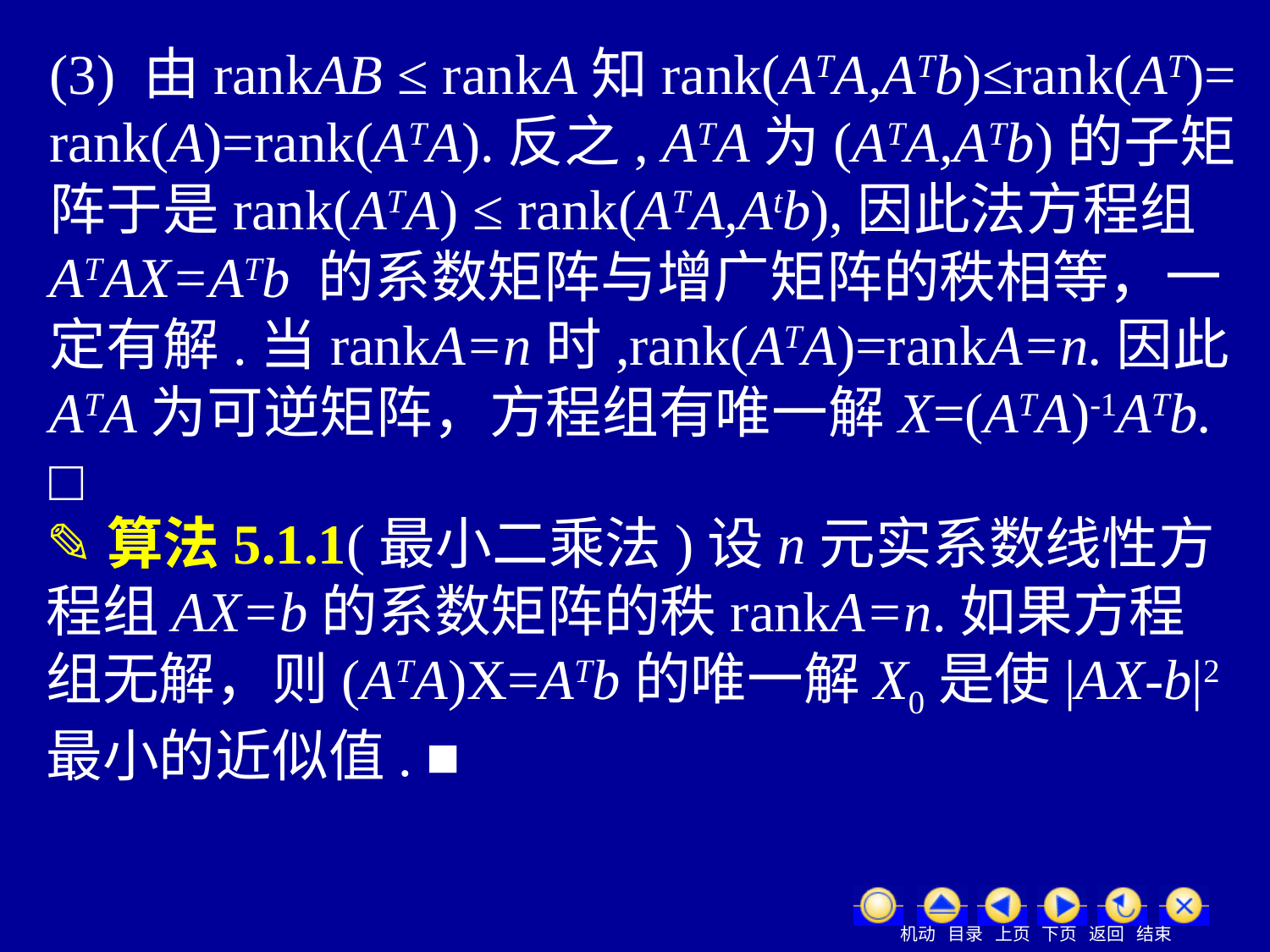

(3) 由rankAB ≤ rankA知rank(ATA,ATb)≤rank(AT)= rank(A)=rank(ATA).反之, ATA为(ATA,ATb)的子矩阵于是rank(ATA) ≤ rank(ATA,Atb),因此法方程组ATAX=ATb 的系数矩阵与增广矩阵的秩相等，一定有解.当rankA=n时,rank(ATA)=rankA=n.因此ATA为可逆矩阵，方程组有唯一解X=(ATA)-1ATb. □
✎算法5.1.1(最小二乘法)设n元实系数线性方程组AX=b的系数矩阵的秩rankA=n.如果方程组无解，则(ATA)X=ATb的唯一解X0是使|AX-b|2最小的近似值. ■